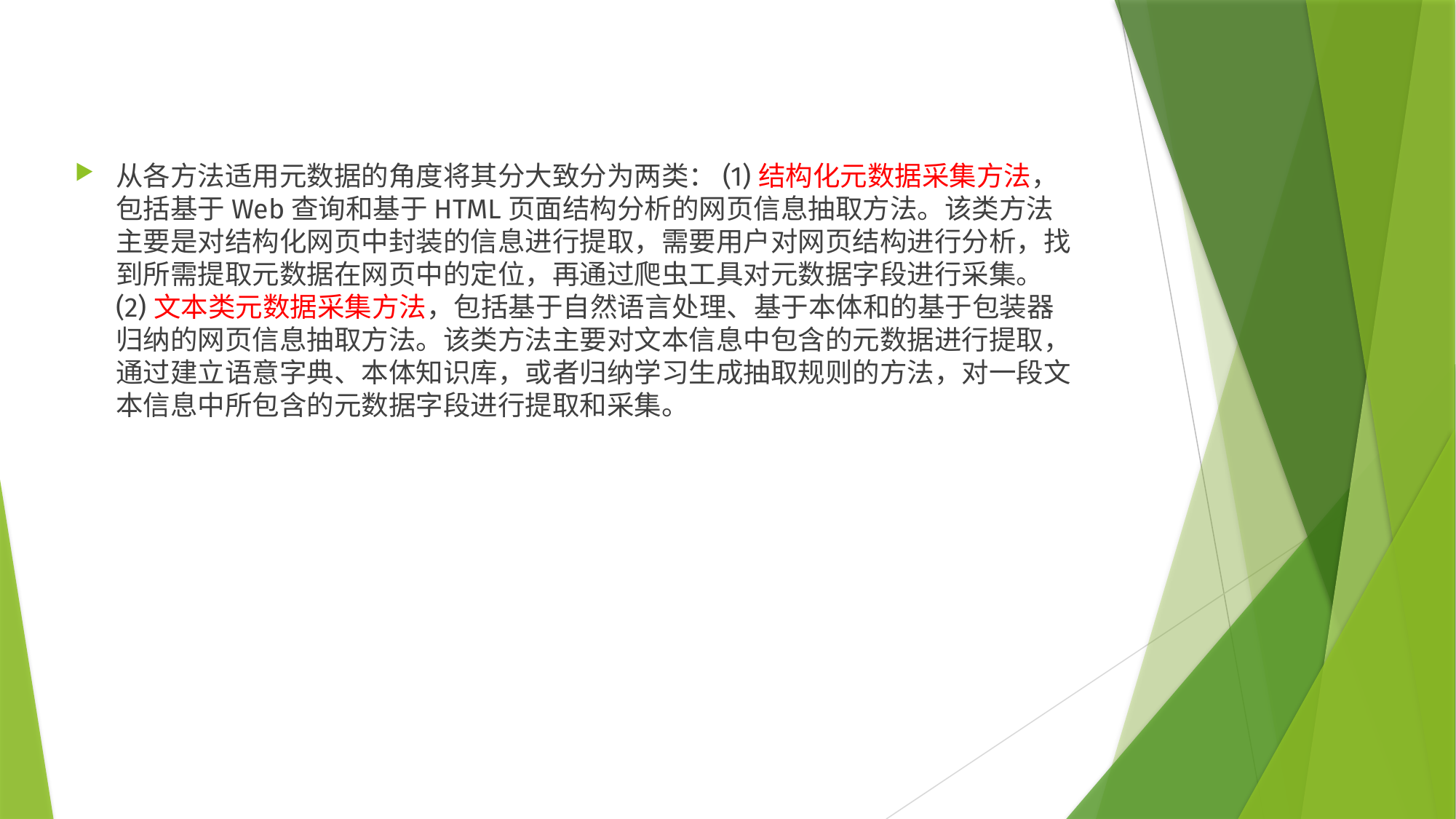

从各方法适用元数据的角度将其分大致分为两类：(1)结构化元数据采集方法，包括基于Web查询和基于HTML页面结构分析的网页信息抽取方法。该类方法主要是对结构化网页中封装的信息进行提取，需要用户对网页结构进行分析，找到所需提取元数据在网页中的定位，再通过爬虫工具对元数据字段进行采集。(2)文本类元数据采集方法，包括基于自然语言处理、基于本体和的基于包装器归纳的网页信息抽取方法。该类方法主要对文本信息中包含的元数据进行提取，通过建立语意字典、本体知识库，或者归纳学习生成抽取规则的方法，对一段文本信息中所包含的元数据字段进行提取和采集。